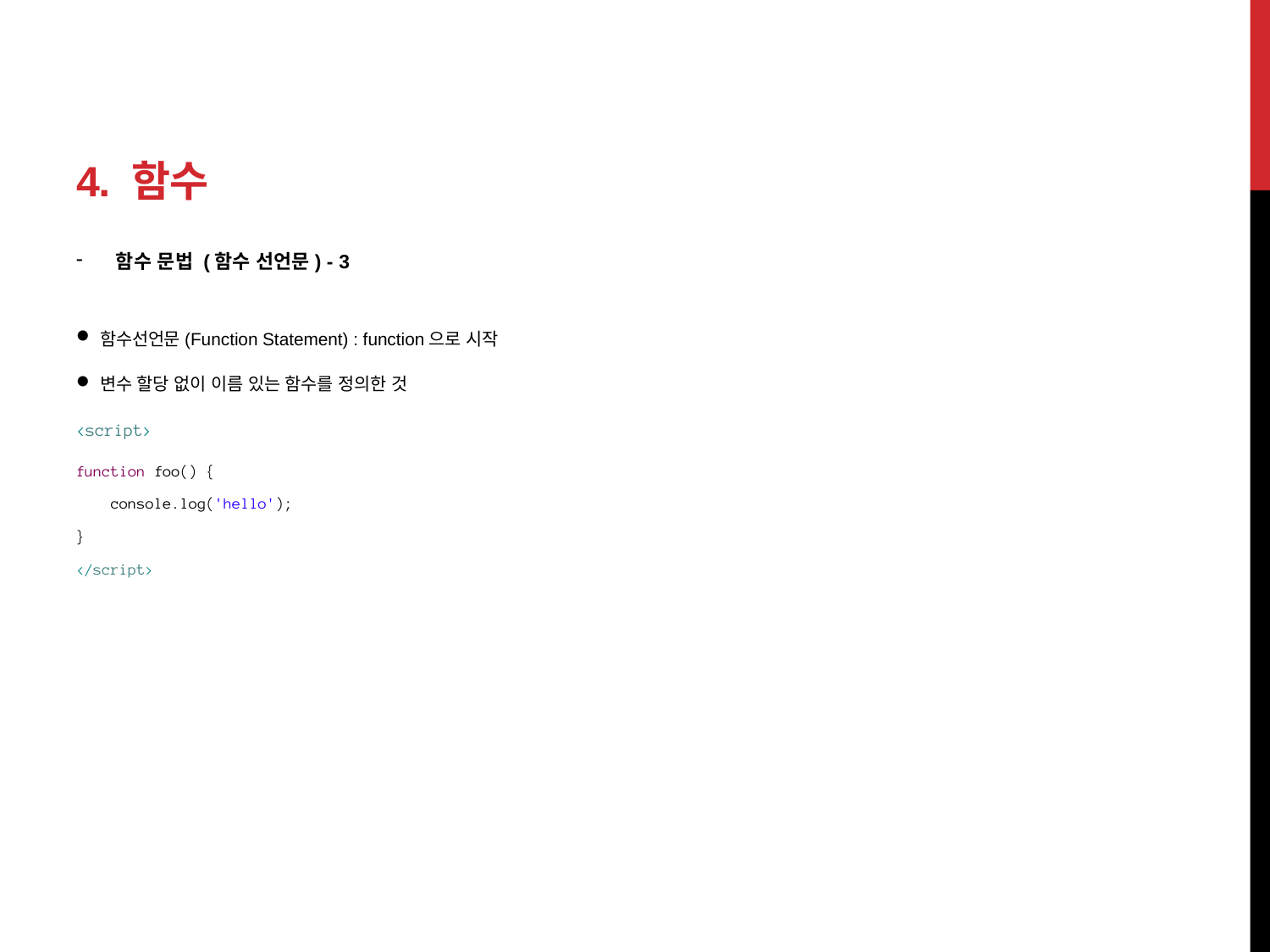

# 4. 함수
함수 문법 (함수 선언문) - 3

함수선언문(Function Statement) : function으로 시작
변수 할당 없이 이름 있는 함수를 정의한 것
<script>
function foo() {
    console.log('hello');
}
</script>